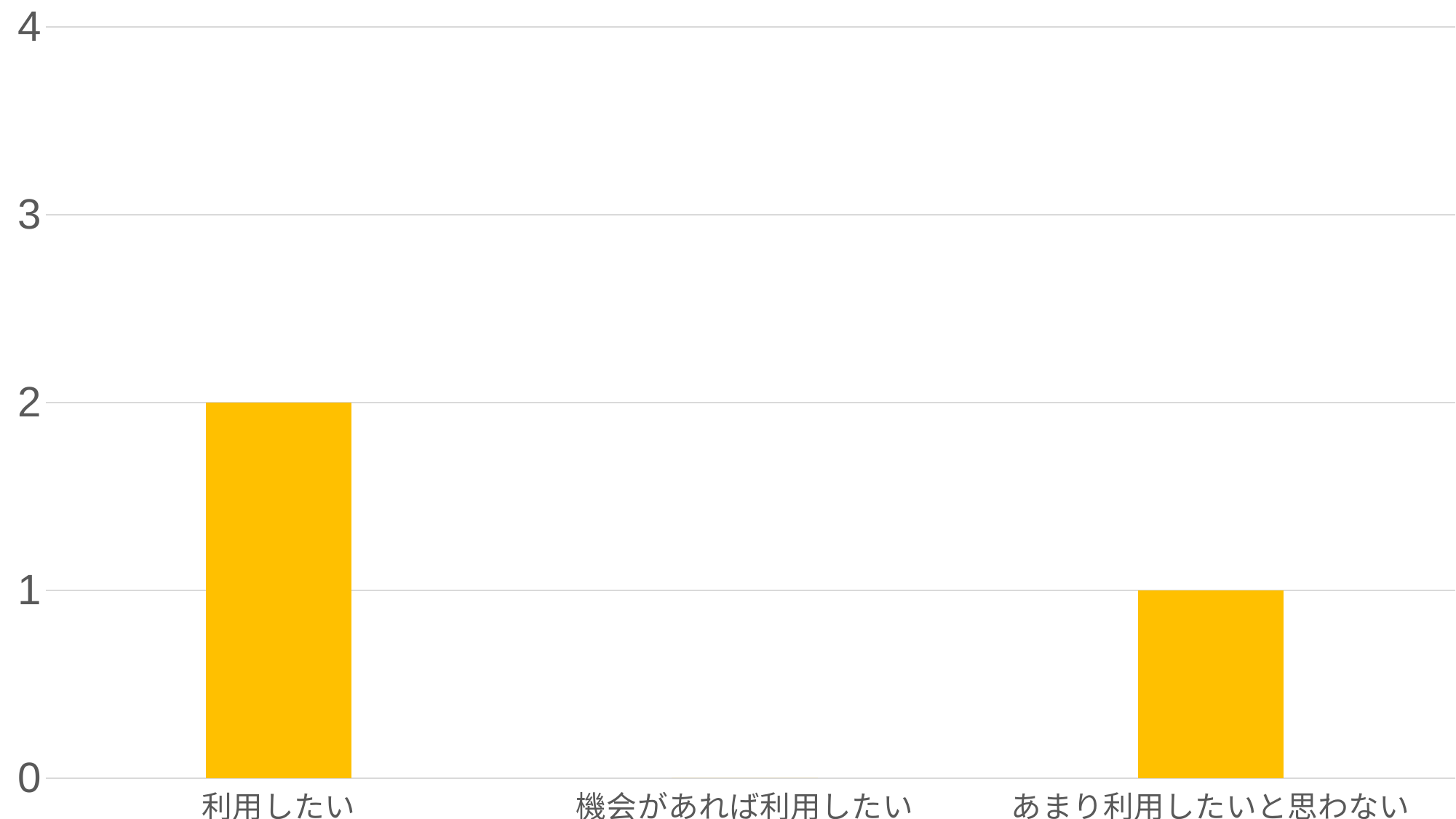

### Chart

| Category | 列2 |
|---|---|
| 利用したい | 2.0 |
| 機会があれば利用したい | 0.0 |
| あまり利用したいと思わない | 1.0 |
| 利用したいと思わない | 1.0 |